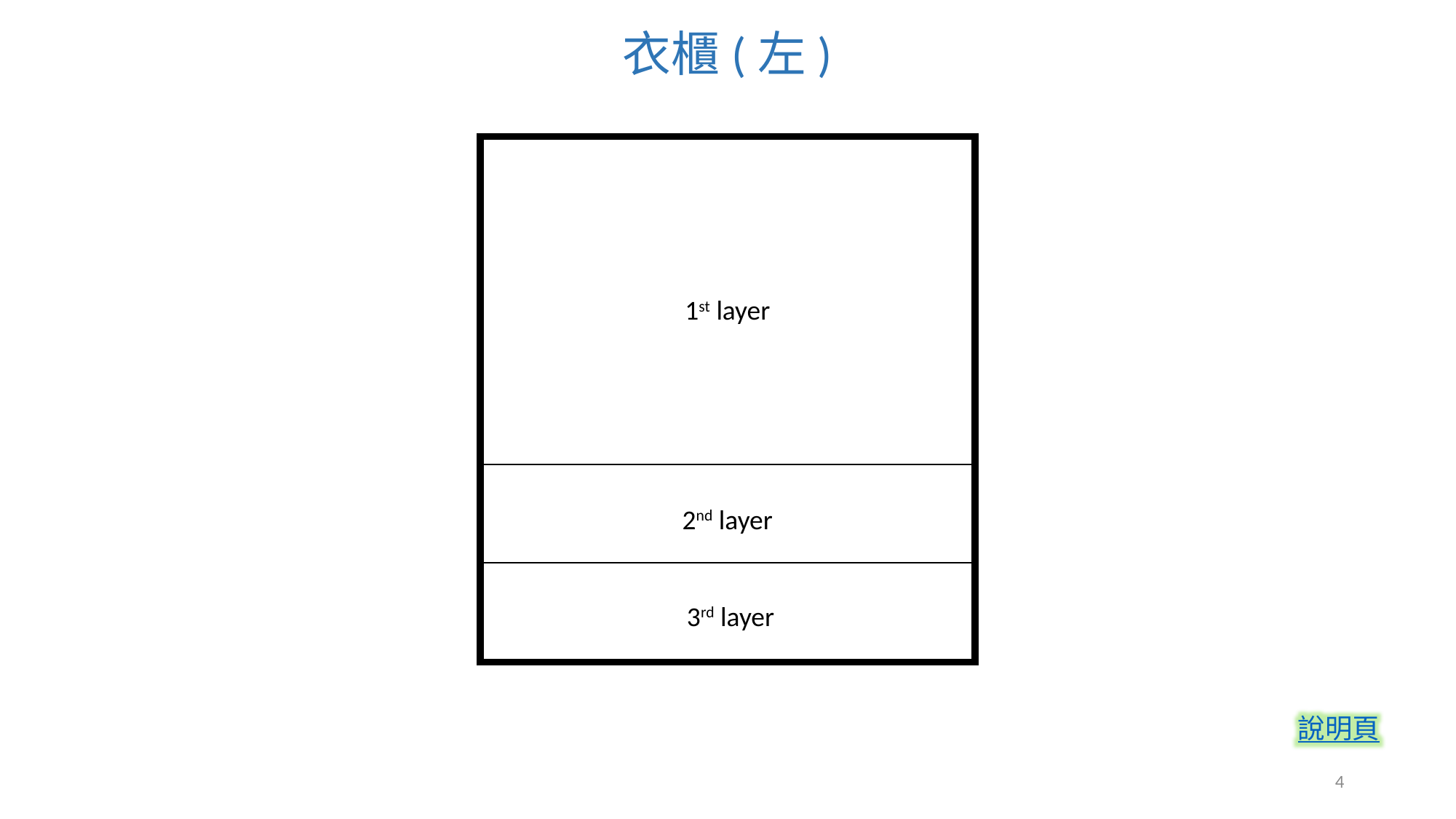

衣櫃(左)

1st layer

2nd layer

 3rd layer
說明頁
4